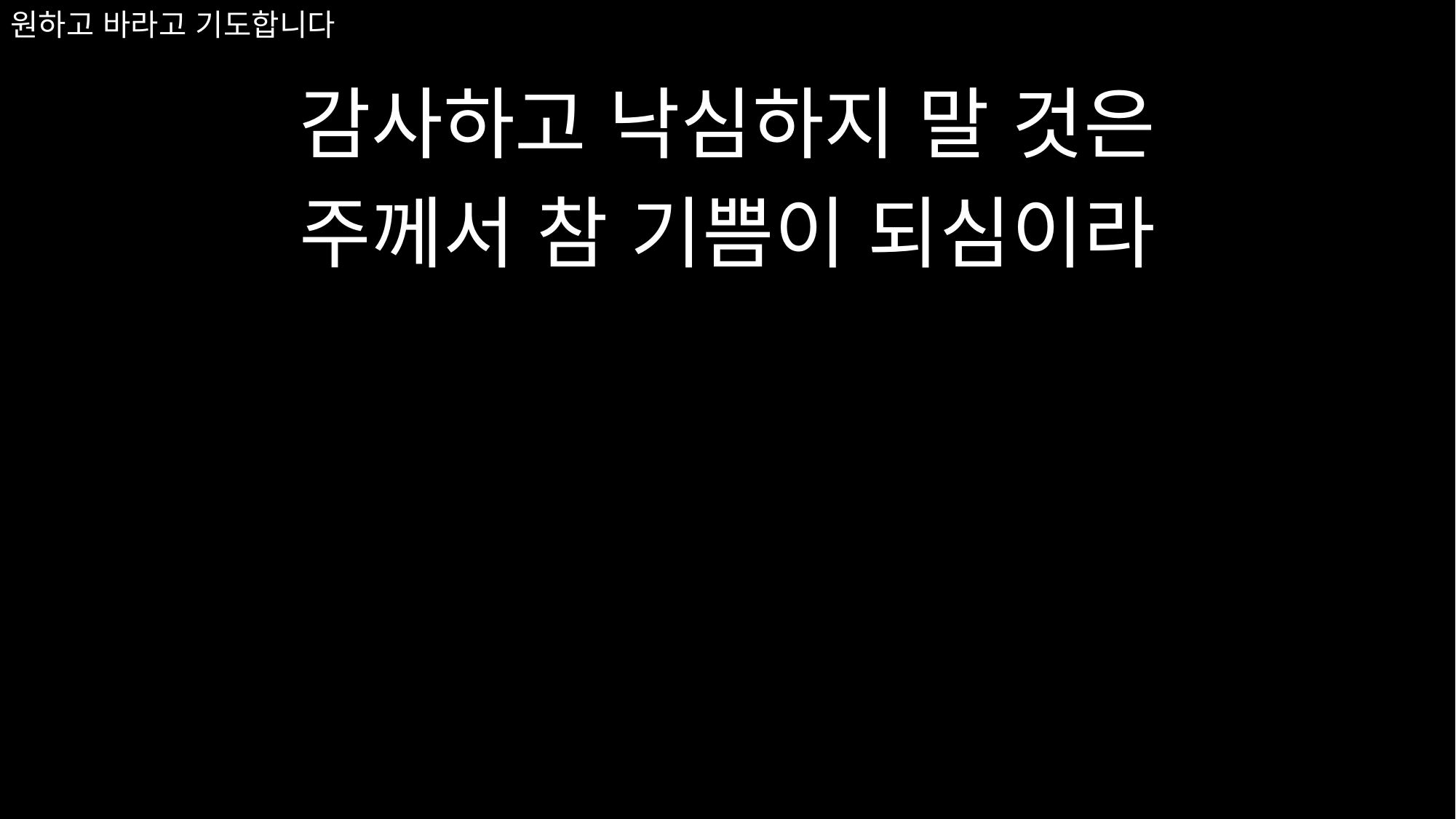

# 원하고 바라고 기도합니다
감사하고 낙심하지 말 것은
주께서 참 기쁨이 되심이라